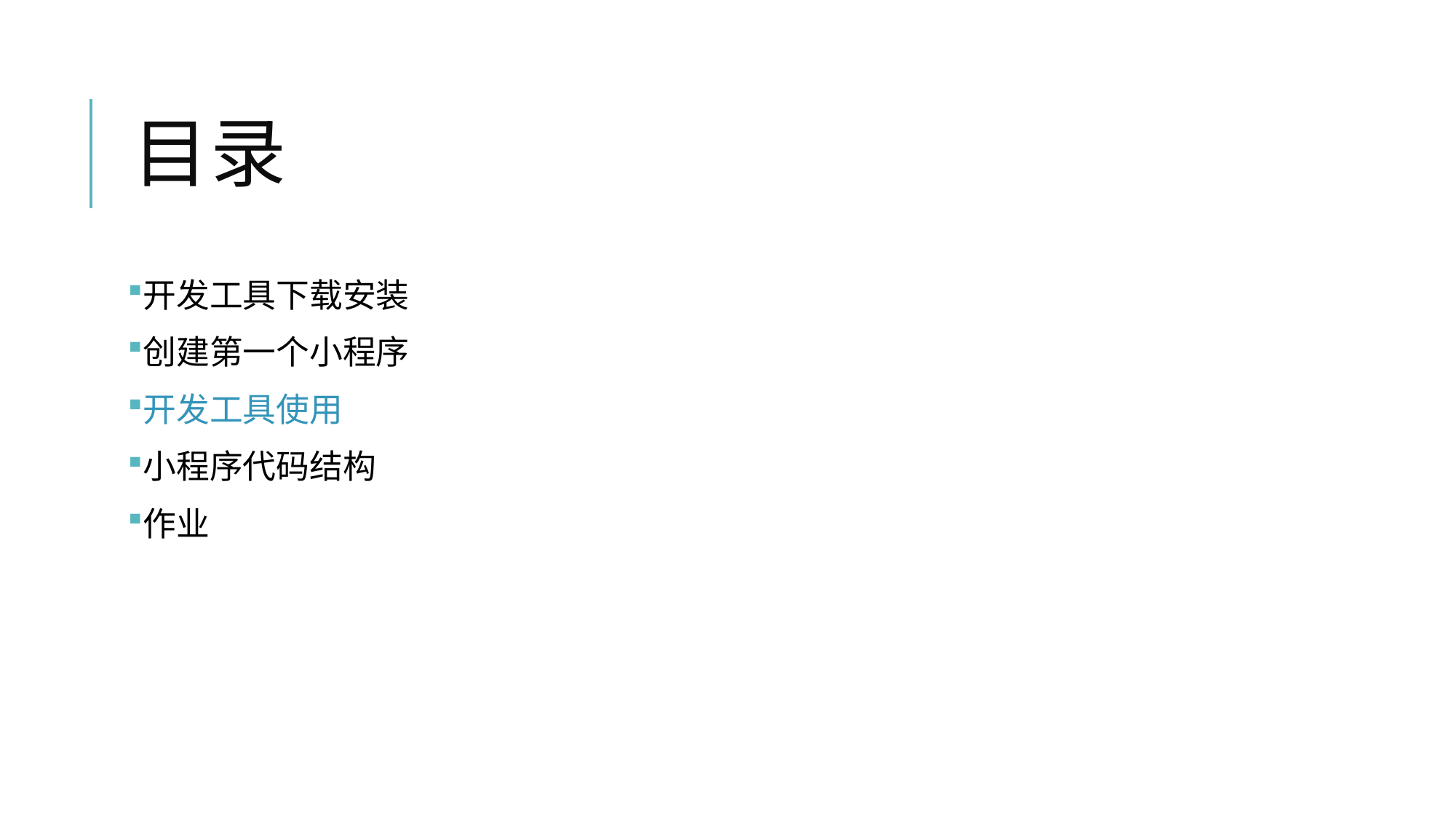

# 目录
开发工具下载安装
创建第一个小程序
开发工具使用
小程序代码结构
作业